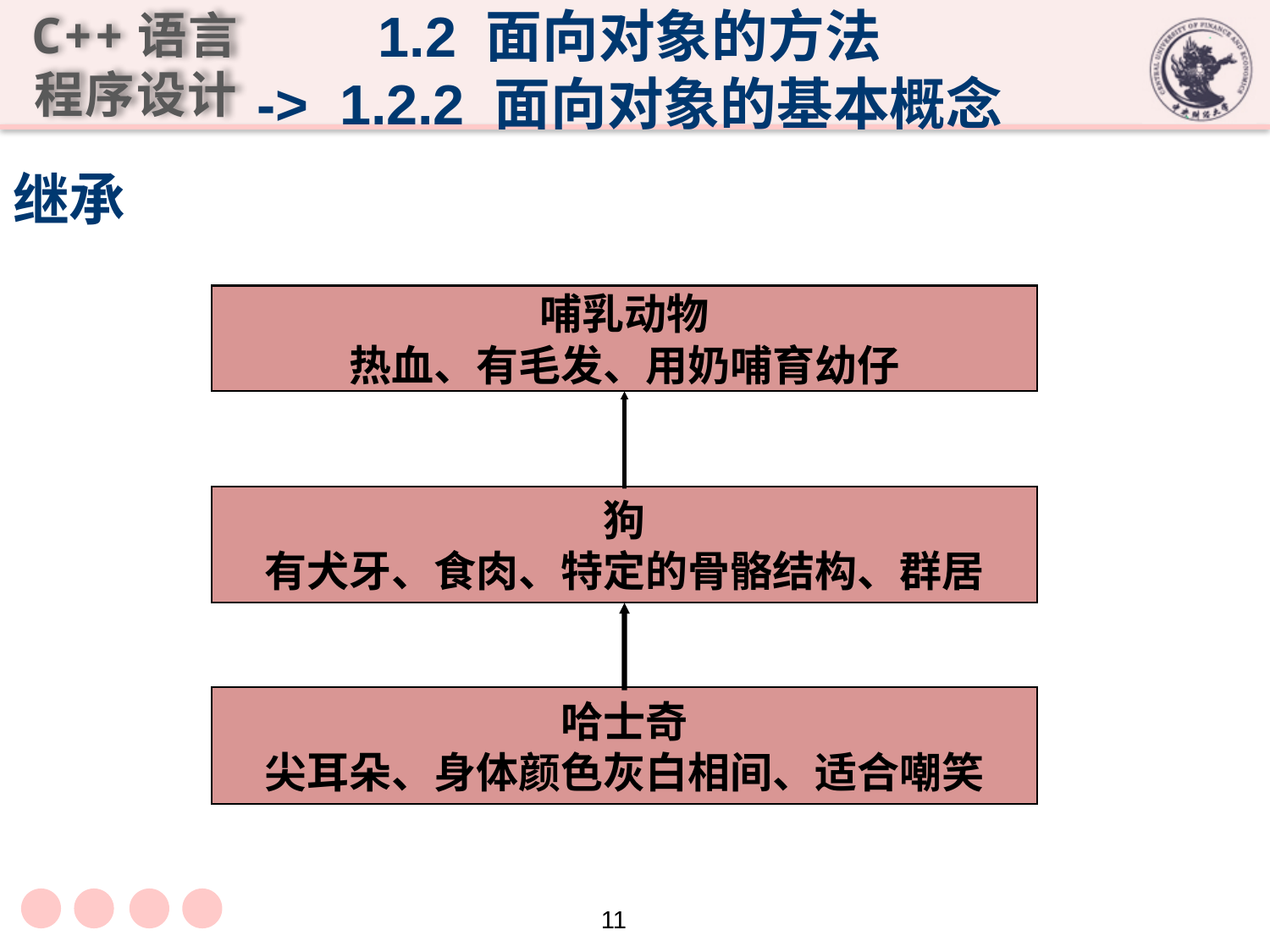

1.2 面向对象的方法
->  1.2.2 面向对象的基本概念
# 继承
哺乳动物
热血、有毛发、用奶哺育幼仔

狗
有犬牙、食肉、特定的骨骼结构、群居

哈士奇
尖耳朵、身体颜色灰白相间、适合嘲笑
11